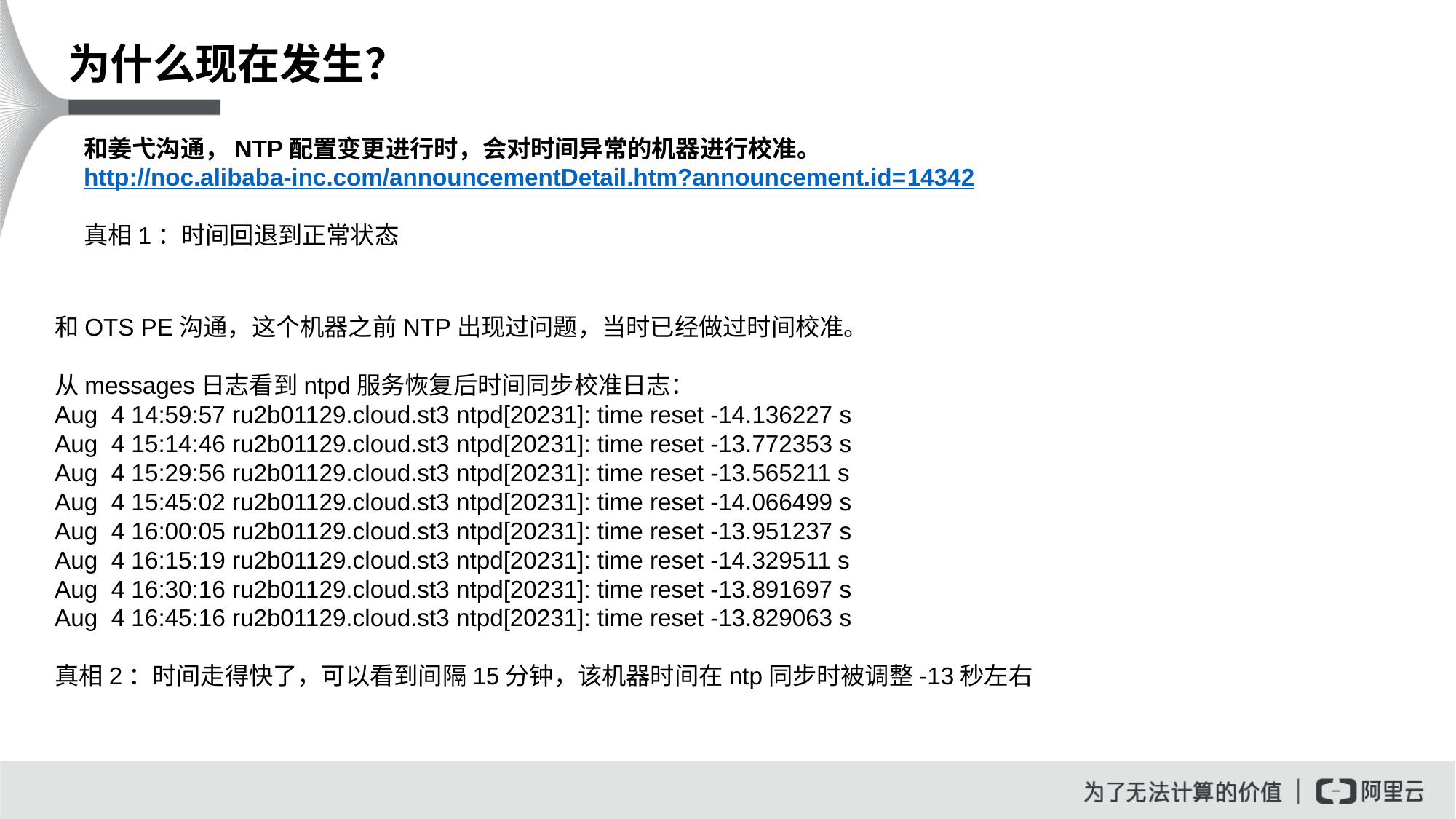

为什么现在发生？

和姜弋沟通，NTP配置变更进行时，会对时间异常的机器进行校准。
http://noc.alibaba-inc.com/announcementDetail.htm?announcement.id=14342

真相1：时间回退到正常状态
和OTS PE沟通，这个机器之前NTP出现过问题，当时已经做过时间校准。

从messages日志看到ntpd服务恢复后时间同步校准日志：
Aug  4 14:59:57 ru2b01129.cloud.st3 ntpd[20231]: time reset -14.136227 s
Aug  4 15:14:46 ru2b01129.cloud.st3 ntpd[20231]: time reset -13.772353 s
Aug  4 15:29:56 ru2b01129.cloud.st3 ntpd[20231]: time reset -13.565211 s
Aug  4 15:45:02 ru2b01129.cloud.st3 ntpd[20231]: time reset -14.066499 s
Aug  4 16:00:05 ru2b01129.cloud.st3 ntpd[20231]: time reset -13.951237 s
Aug  4 16:15:19 ru2b01129.cloud.st3 ntpd[20231]: time reset -14.329511 s
Aug  4 16:30:16 ru2b01129.cloud.st3 ntpd[20231]: time reset -13.891697 s
Aug  4 16:45:16 ru2b01129.cloud.st3 ntpd[20231]: time reset -13.829063 s

真相2：时间走得快了，可以看到间隔15分钟，该机器时间在ntp同步时被调整-13秒左右